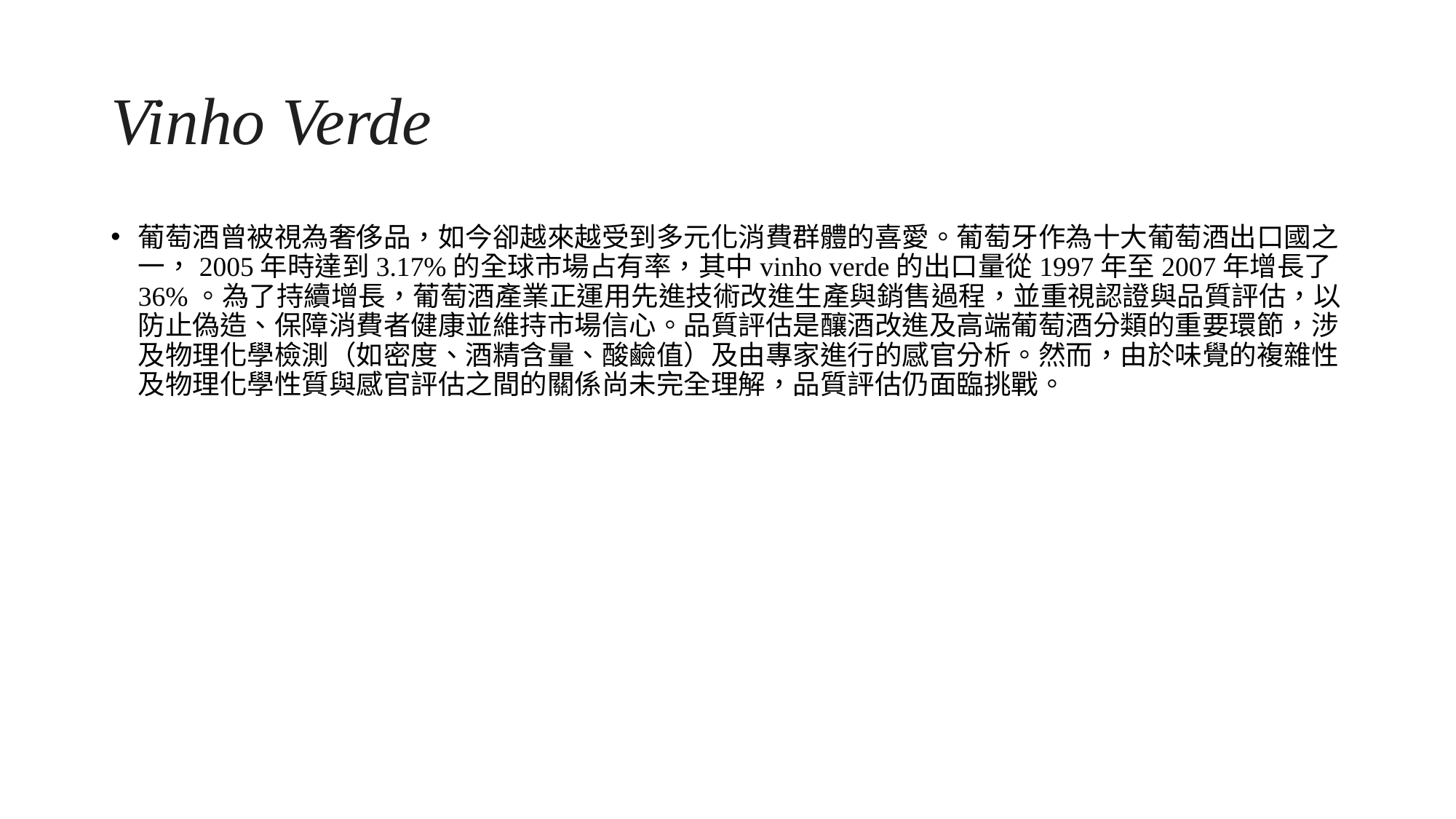

# Vinho Verde
葡萄酒曾被視為奢侈品，如今卻越來越受到多元化消費群體的喜愛。葡萄牙作為十大葡萄酒出口國之一，2005年時達到3.17%的全球市場占有率，其中vinho verde的出口量從1997年至2007年增長了36%。為了持續增長，葡萄酒產業正運用先進技術改進生產與銷售過程，並重視認證與品質評估，以防止偽造、保障消費者健康並維持市場信心。品質評估是釀酒改進及高端葡萄酒分類的重要環節，涉及物理化學檢測（如密度、酒精含量、酸鹼值）及由專家進行的感官分析。然而，由於味覺的複雜性及物理化學性質與感官評估之間的關係尚未完全理解，品質評估仍面臨挑戰。